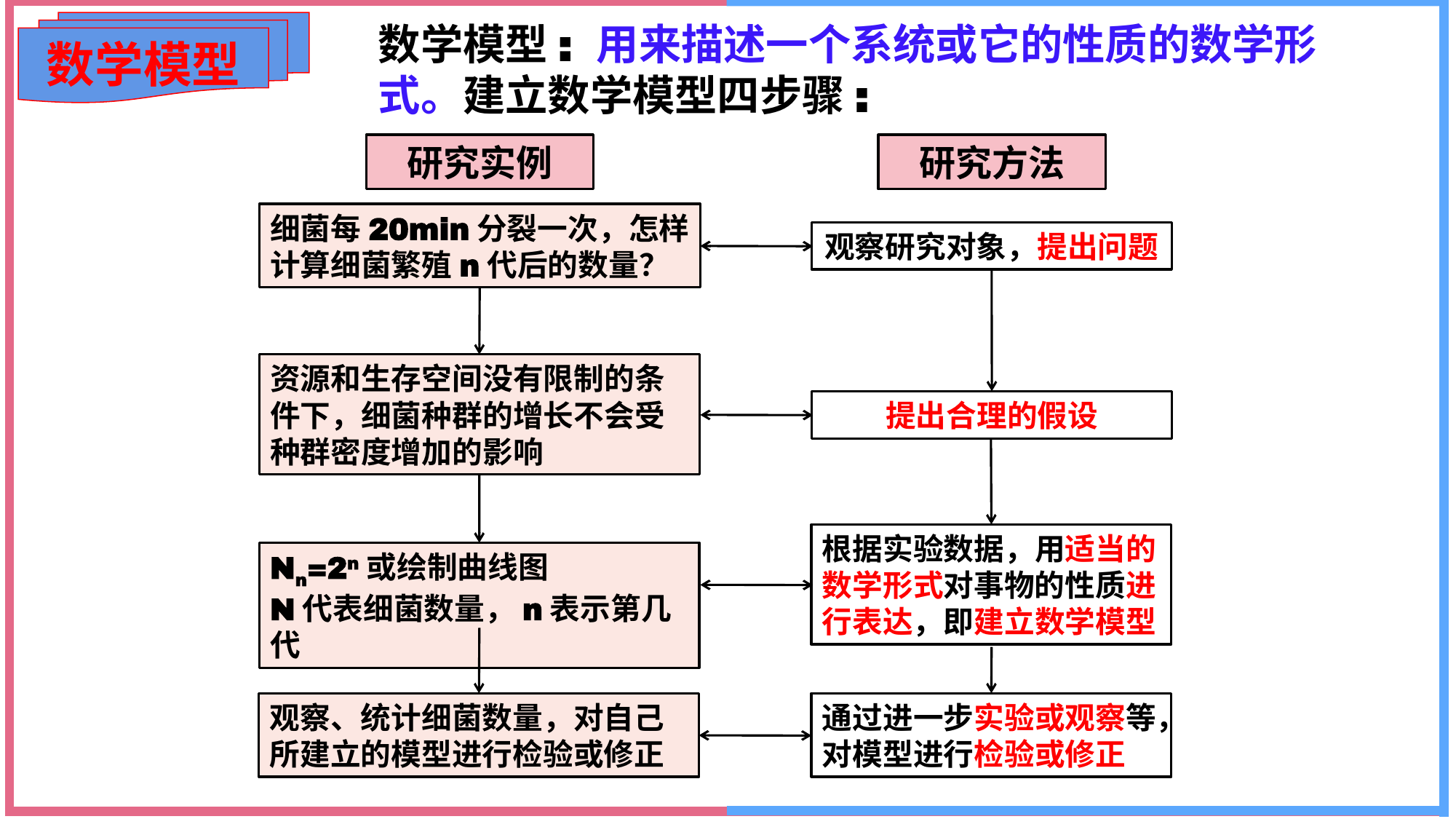

数学模型
数学模型: 用来描述一个系统或它的性质的数学形式。建立数学模型四步骤:
研究实例
研究方法
细菌每20min分裂一次，怎样计算细菌繁殖n代后的数量？
观察研究对象，提出问题
资源和生存空间没有限制的条件下，细菌种群的增长不会受种群密度增加的影响
提出合理的假设
根据实验数据，用适当的数学形式对事物的性质进行表达，即建立数学模型
Nn=2n或绘制曲线图
N代表细菌数量，n表示第几代
观察、统计细菌数量，对自己所建立的模型进行检验或修正
通过进一步实验或观察等，对模型进行检验或修正